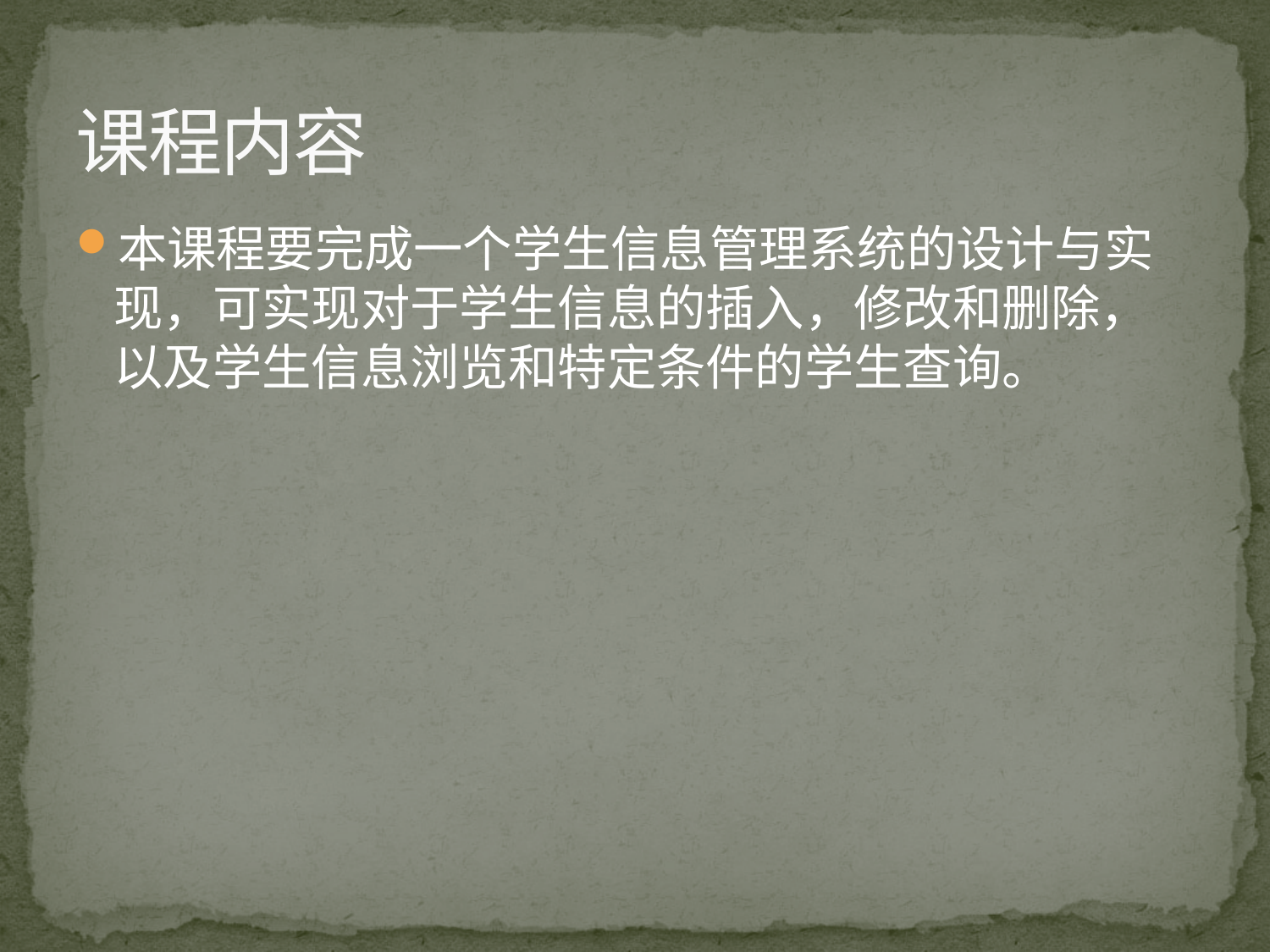

# 课程内容
本课程要完成一个学生信息管理系统的设计与实现，可实现对于学生信息的插入，修改和删除，以及学生信息浏览和特定条件的学生查询。